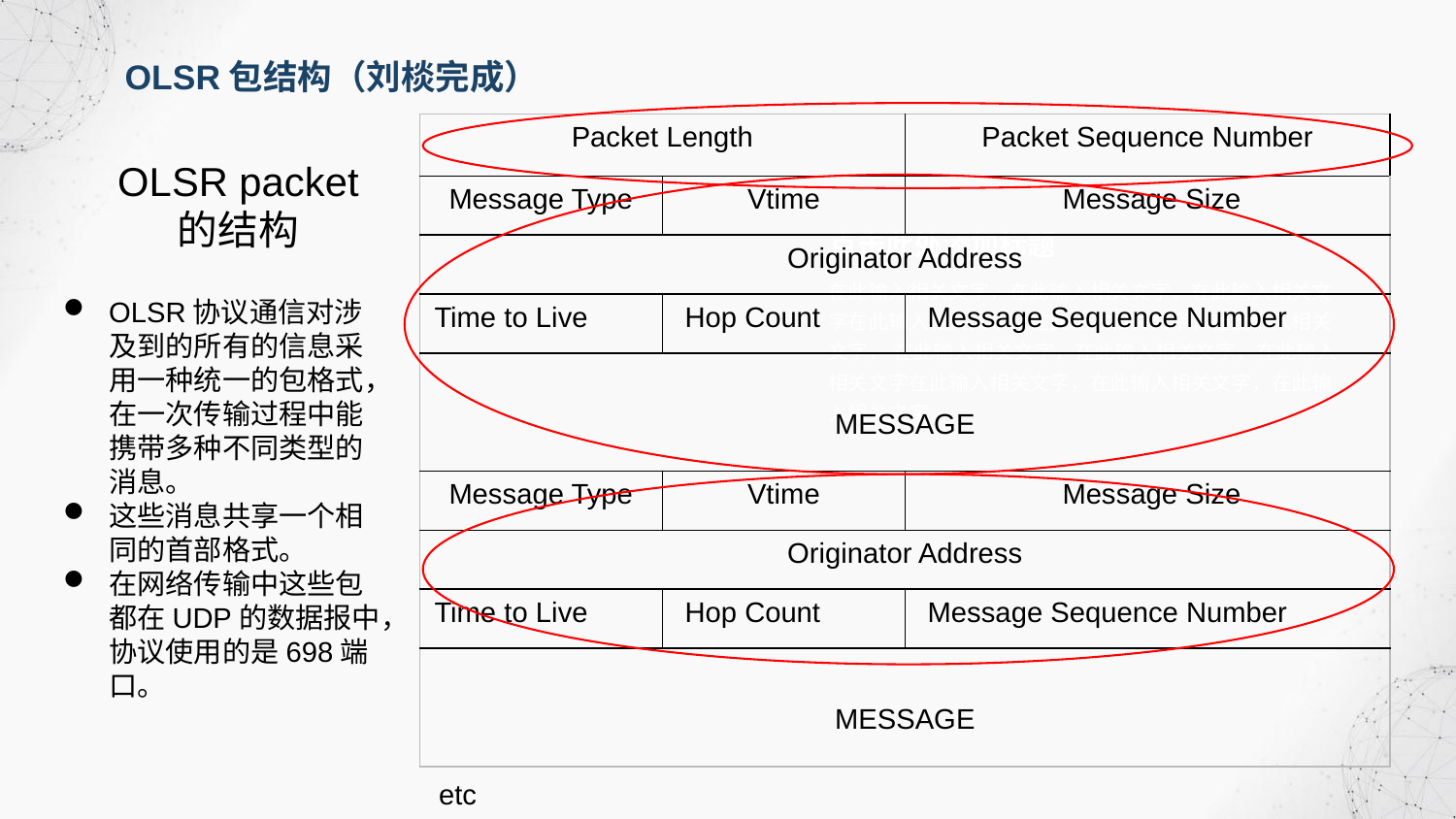

OLSR包结构（刘棪完成）

| Packet Length |  | Packet Sequence Number |
| --- | --- | --- |
| Message Type | Vtime | Message Size |
| Originator Address |  |  |
| Time to Live | Hop Count | Message Sequence Number |
| MESSAGE |  |  |
| Message Type | Vtime | Message Size |
| Originator Address |  |  |
| Time to Live | Hop Count | Message Sequence Number |
| MESSAGE |  |  |
OLSR packet 的结构

点击此处添加标题
在此输入相关文字，在此输入相关文字，在此输入相关文字在此输入相关文字，在此输入相关文字，在此输入相关文字， 在此输入相关文字，在此输入相关文字，在此输入相关文字在此输入相关文字，在此输入相关文字，在此输入相关文字，
OLSR协议通信对涉及到的所有的信息采用一种统一的包格式，在一次传输过程中能携带多种不同类型的消息。
这些消息共享一个相同的首部格式。
在网络传输中这些包都在UDP的数据报中，协议使用的是698端口。

etc